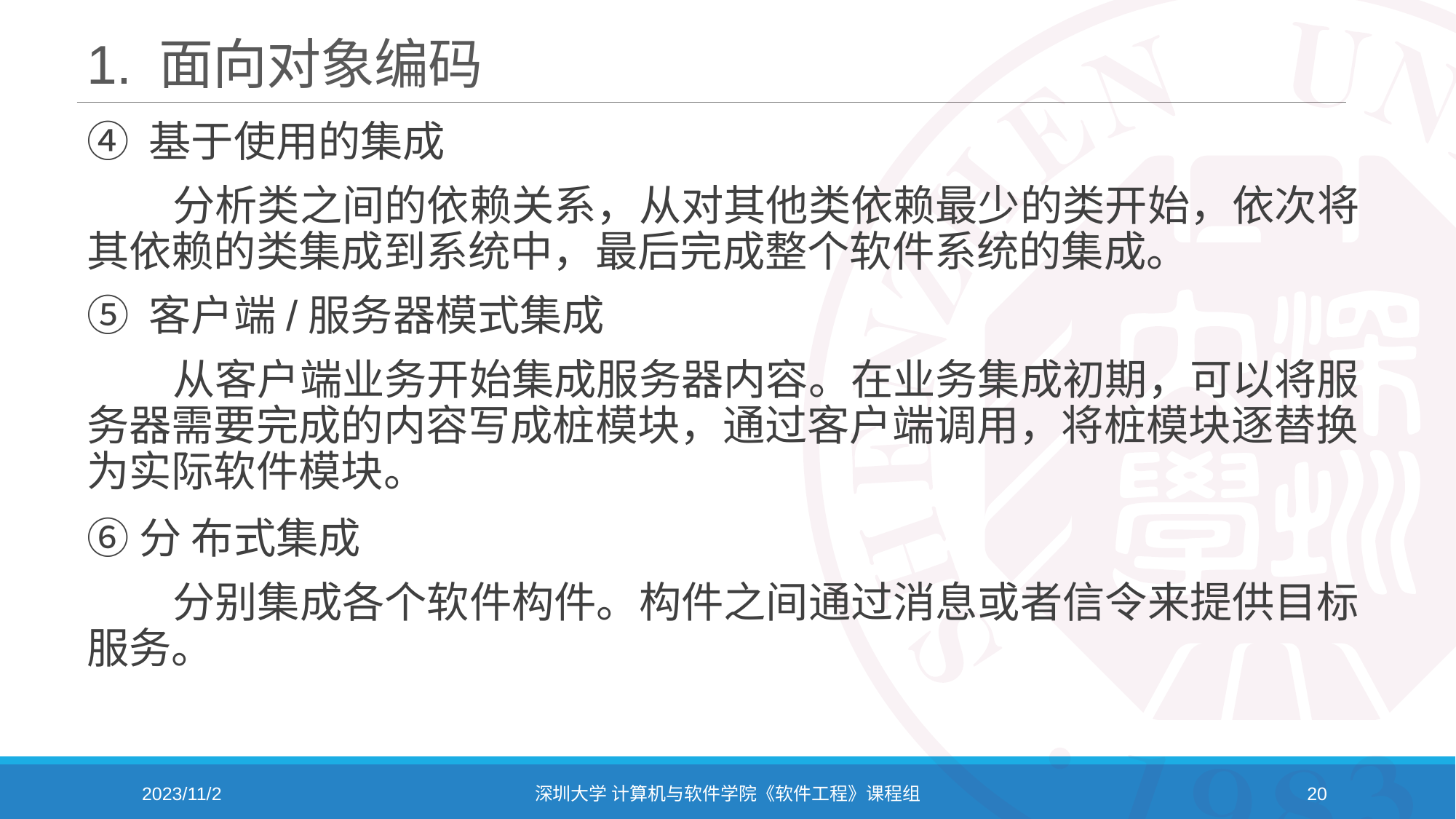

# 1. 面向对象编码
④ 基于使用的集成
        分析类之间的依赖关系，从对其他类依赖最少的类开始，依次将其依赖的类集成到系统中，最后完成整个软件系统的集成。
⑤ 客户端/服务器模式集成
        从客户端业务开始集成服务器内容。在业务集成初期，可以将服务器需要完成的内容写成桩模块，通过客户端调用，将桩模块逐替换为实际软件模块。
⑥分 布式集成
        分别集成各个软件构件。构件之间通过消息或者信令来提供目标服务。

2023/11/2
深圳大学 计算机与软件学院《软件工程》课程组
20